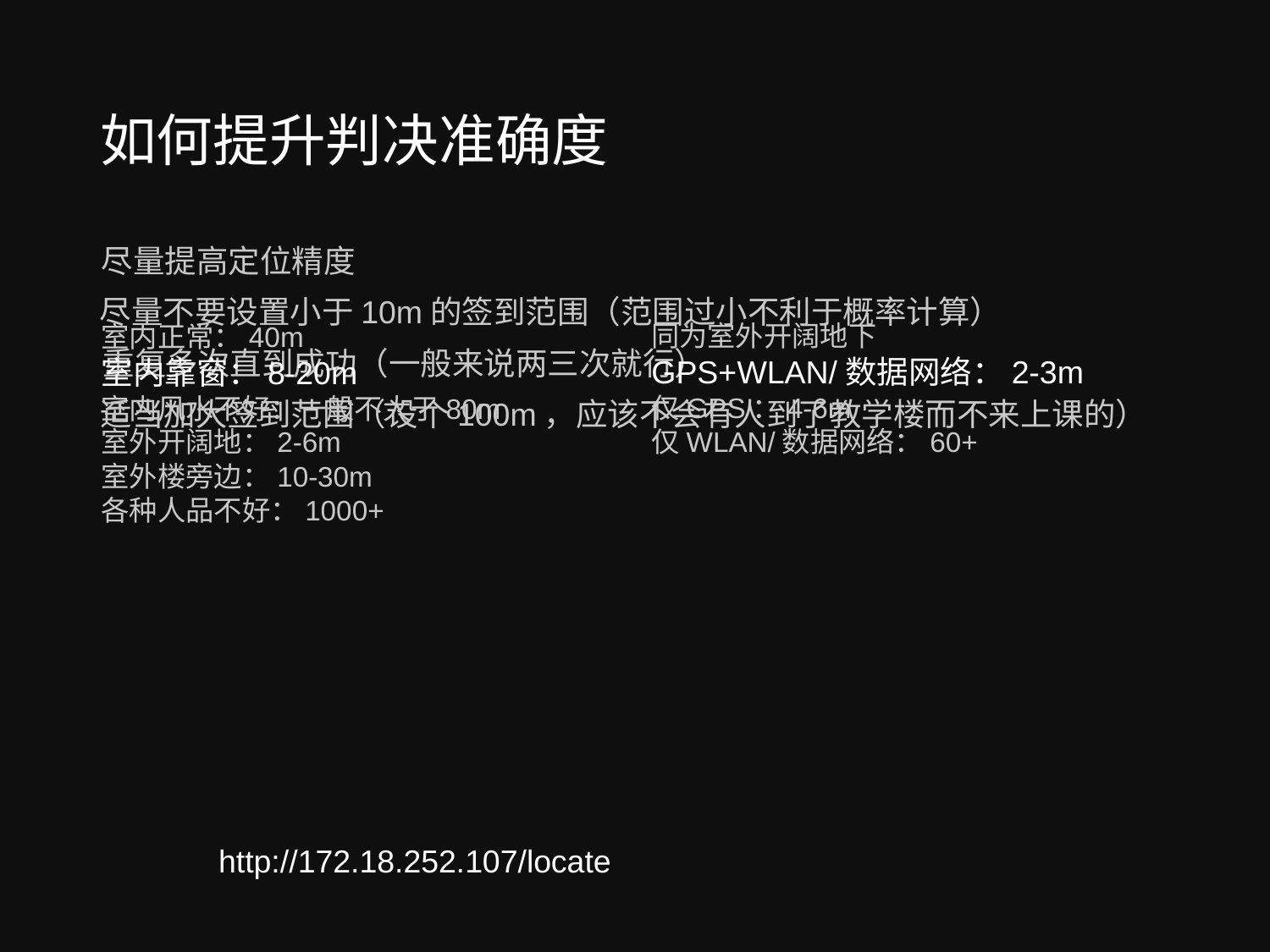

# 如何提升判决准确度
尽量提高定位精度
尽量不要设置小于10m的签到范围（范围过小不利于概率计算）
同为室外开阔地下
GPS+WLAN/数据网络：2-3m
仅GPS：4-6m
仅WLAN/数据网络：60+
室内正常：40m
室内靠窗：8-20m
室内风水不好：一般不大于80m
室外开阔地：2-6m
室外楼旁边：10-30m
各种人品不好：1000+
重复多次直到成功（一般来说两三次就行）
适当加大签到范围（设个100m，应该不会有人到了教学楼而不来上课的）
http://172.18.252.107/locate